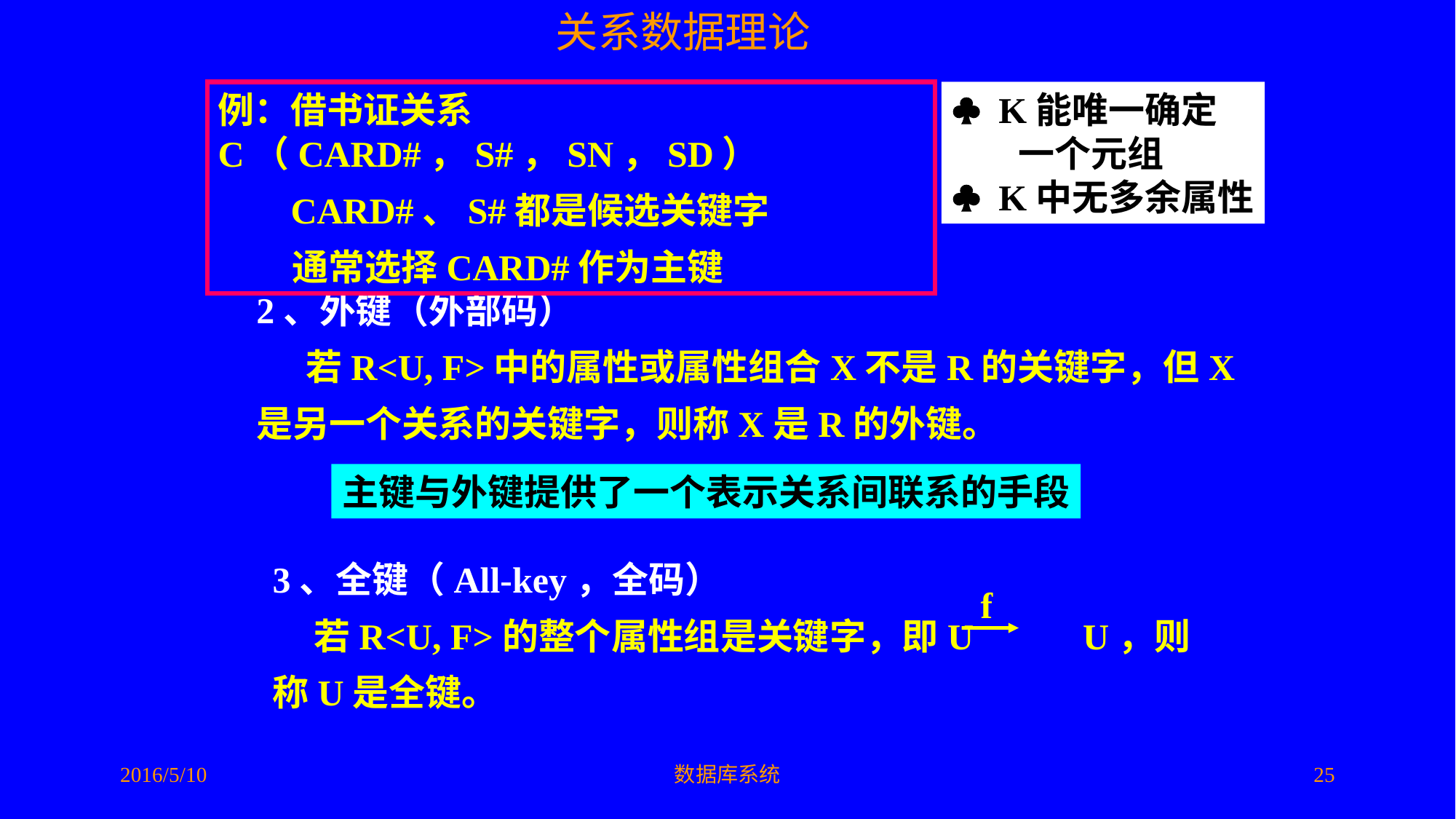

例：借书证关系 C（CARD#，S#，SN，SD）
        CARD#、S#都是候选关键字
        通常选择CARD#作为主键
♣  K能唯一确定
       一个元组
♣  K中无多余属性
2、外键（外部码）
     若R<U, F>中的属性或属性组合X不是R的关键字，但X是另一个关系的关键字，则称X是R的外键。
主键与外键提供了一个表示关系间联系的手段
3、全键（All-key，全码）
    若R<U, F>的整个属性组是关键字，即U            U，则称U是全键。
f

2016/5/10
数据库系统
25